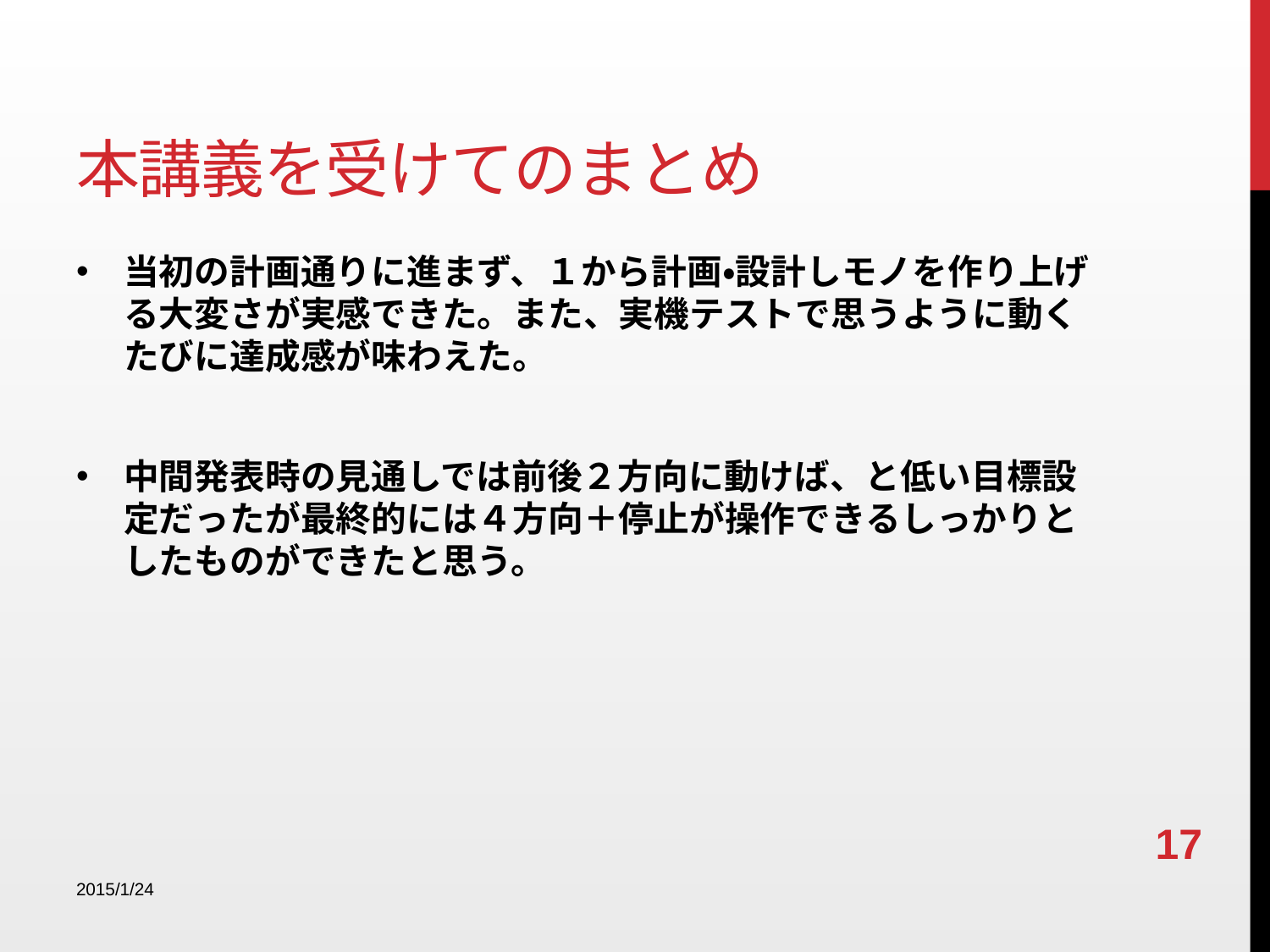

# 本講義を受けてのまとめ
当初の計画通りに進まず、１から計画・設計しモノを作り上げる大変さが実感できた。また、実機テストで思うように動くたびに達成感が味わえた。

中間発表時の見通しでは前後２方向に動けば、と低い目標設定だったが最終的には４方向＋停止が操作できるしっかりとしたものができたと思う。
17
2015/1/24